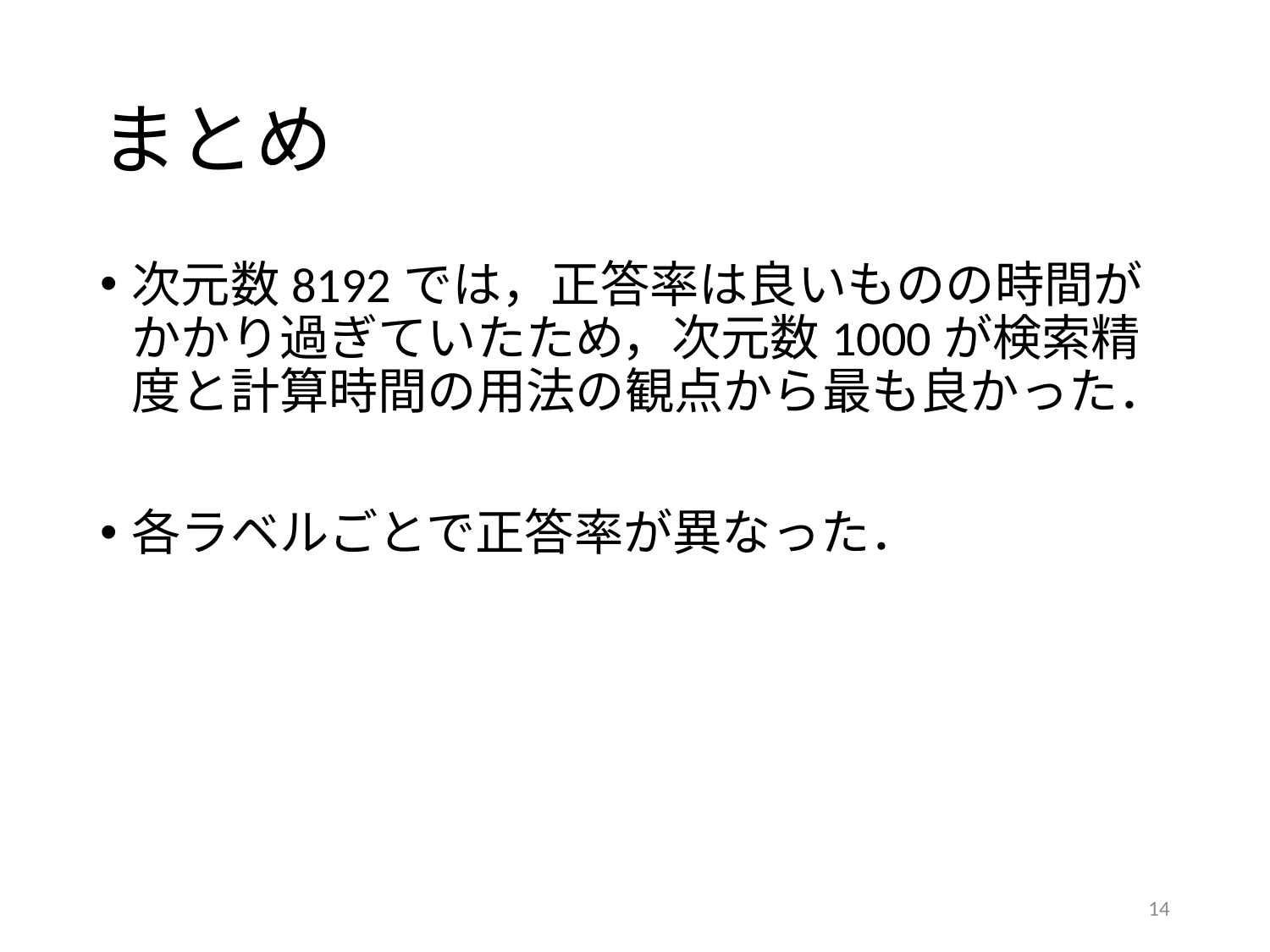

# まとめ
次元数8192では，正答率は良いものの時間がかかり過ぎていたため，次元数1000が検索精度と計算時間の用法の観点から最も良かった．

各ラベルごとで正答率が異なった．

14